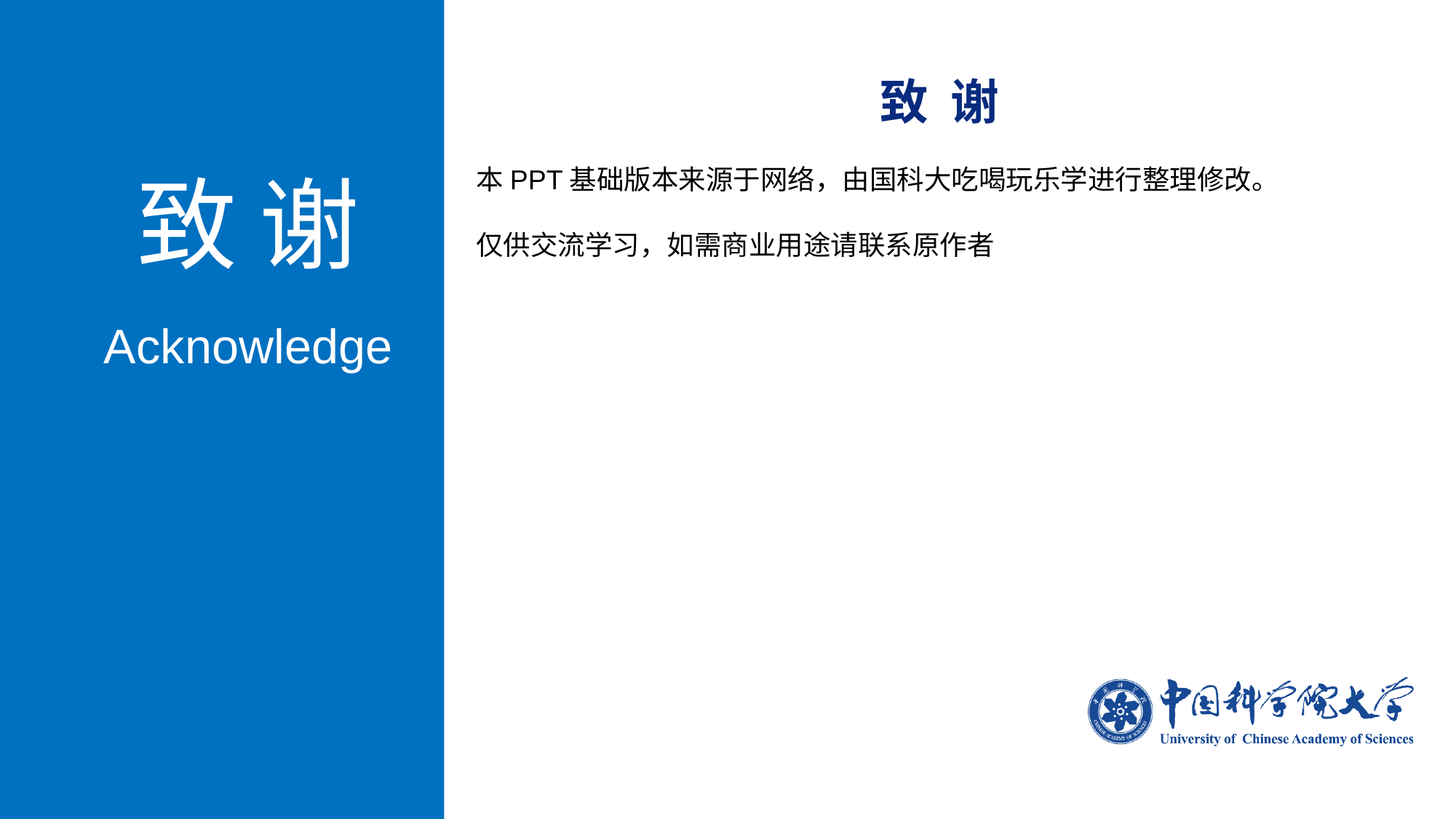

致  谢

本PPT基础版本来源于网络，由国科大吃喝玩乐学进行整理修改。

仅供交流学习，如需商业用途请联系原作者
致 谢
Acknowledge